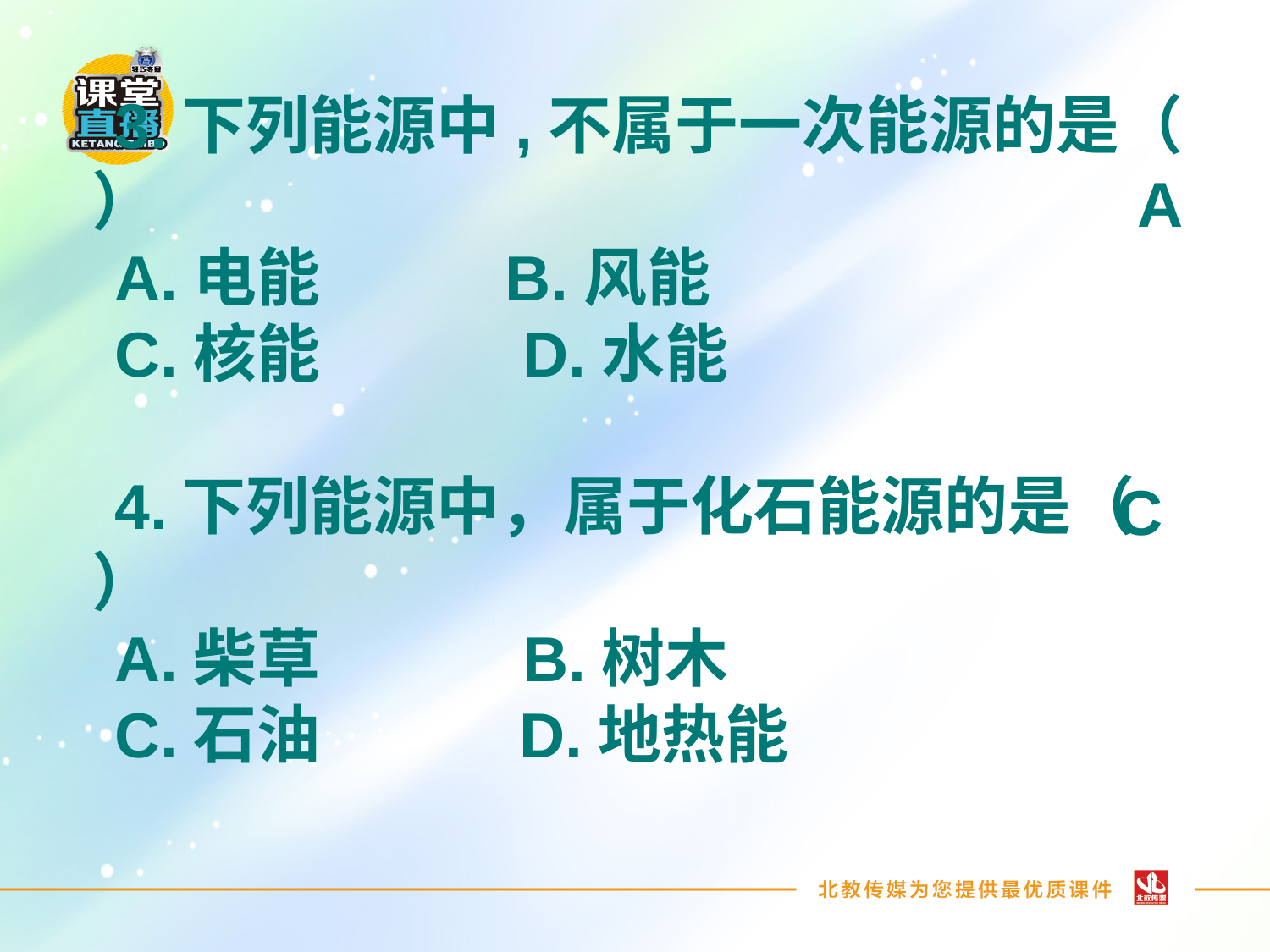

3.下列能源中,不属于一次能源的是（  ）
A.电能	           B.风能
C.核能             D.水能

4.下列能源中，属于化石能源的是（  ）
A.柴草             B.树木
C.石油	            D.地热能

A

C